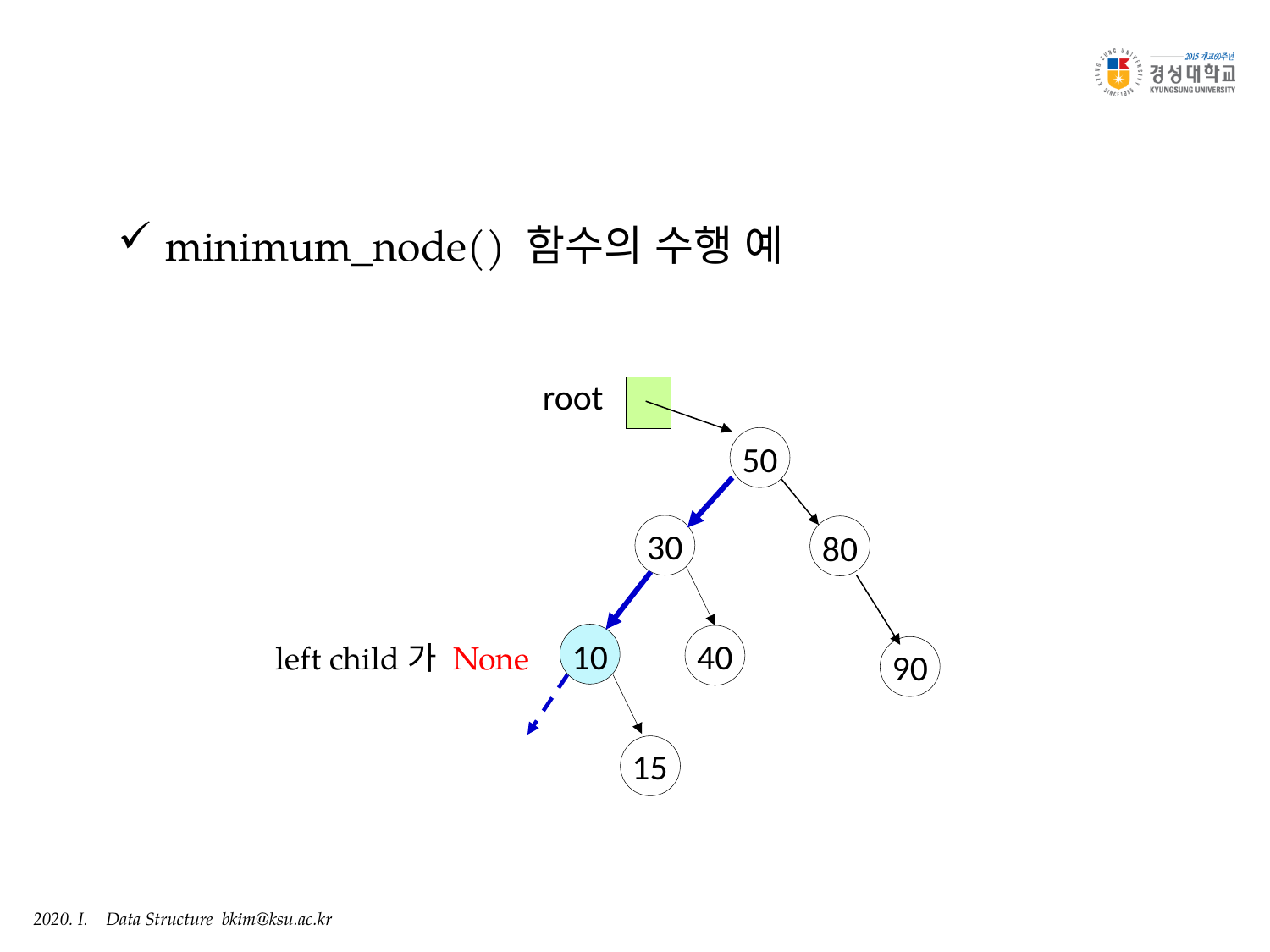

minimum_node() 함수의 수행 예
root

50

30
80

10
40
left child가 None

90

15